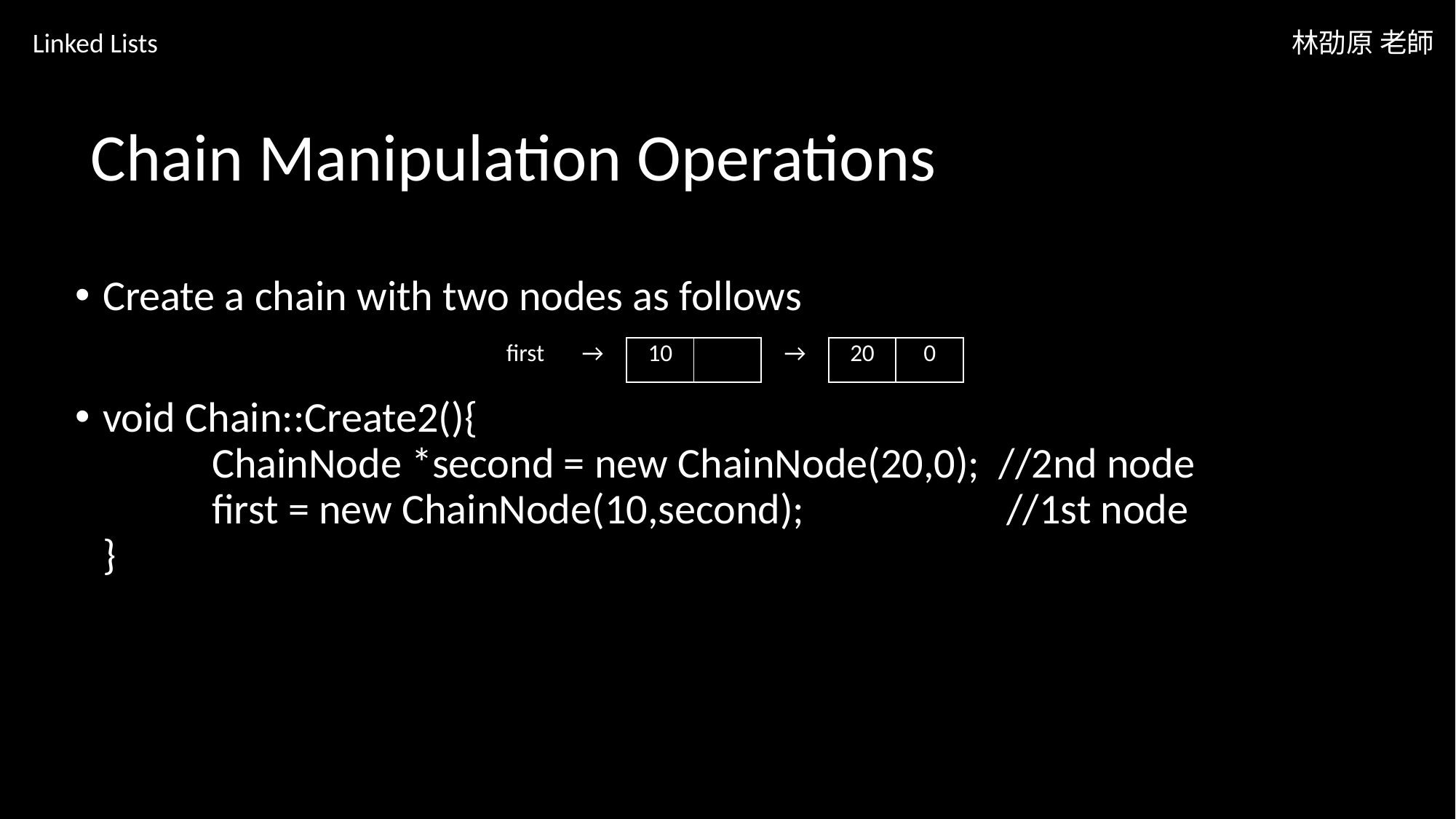

Linked Lists
林劭原 老師
Chain Manipulation Operations
Create a chain with two nodes as follows

void Chain::Create2(){
	ChainNode *second = new ChainNode(20,0);  //2nd node
	first = new ChainNode(10,second);                     //1st node
}
| first | → | 10 |  | → | 20 | 0 |
| --- | --- | --- | --- | --- | --- | --- |